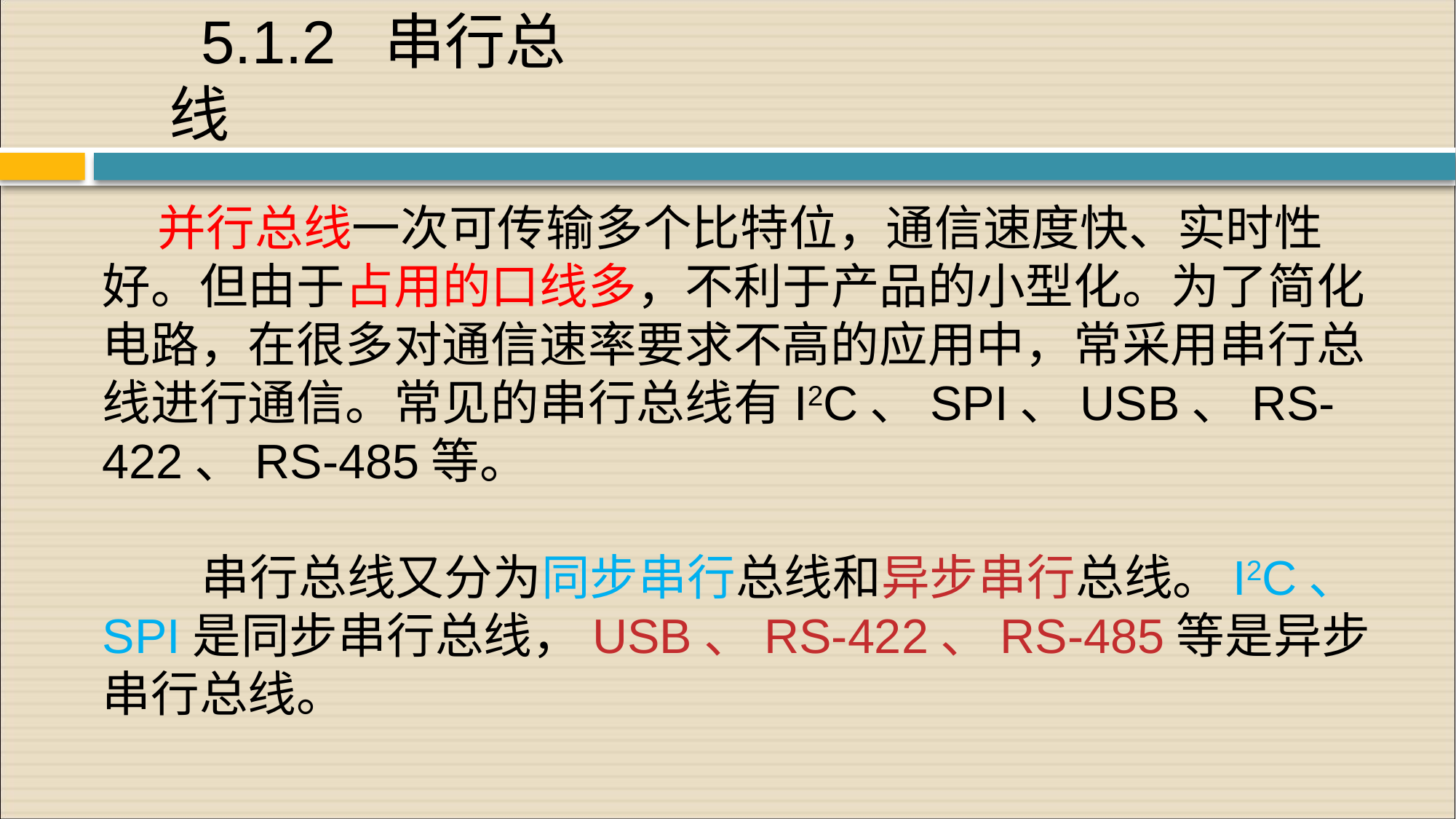

5.1.2  串行总线
# 并行总线一次可传输多个比特位，通信速度快、实时性好。但由于占用的口线多，不利于产品的小型化。为了简化电路，在很多对通信速率要求不高的应用中，常采用串行总线进行通信。常见的串行总线有I2C、SPI、USB、RS-422、RS-485等。

        串行总线又分为同步串行总线和异步串行总线。I2C、SPI是同步串行总线，USB、RS-422、RS-485等是异步串行总线。